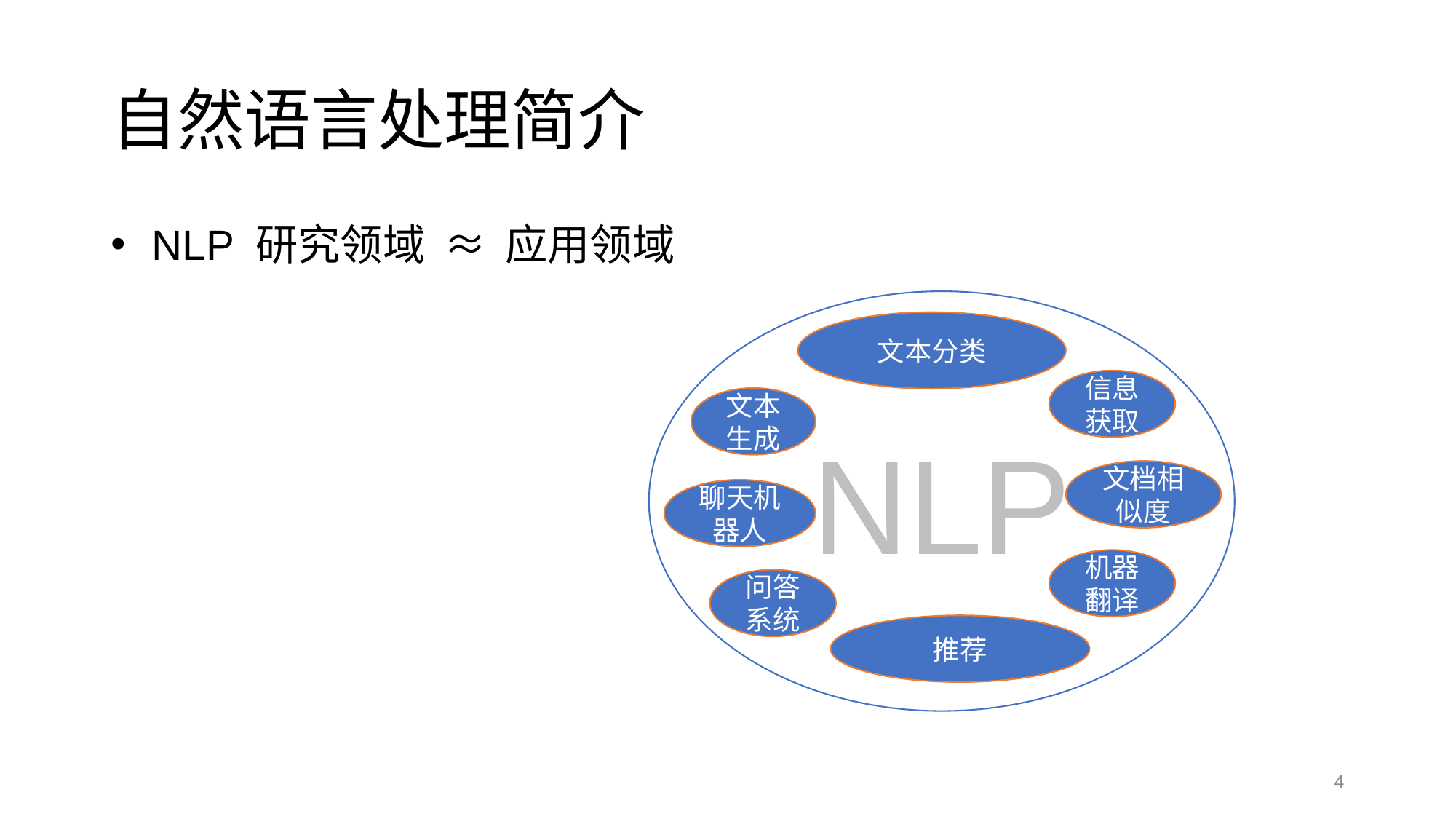

# 自然语言处理简介
NLP 研究领域  ≈  应用领域
NLP
文本分类
信息获取
文本生成
文档相似度
聊天机器人
机器翻译
问答系统
推荐
4